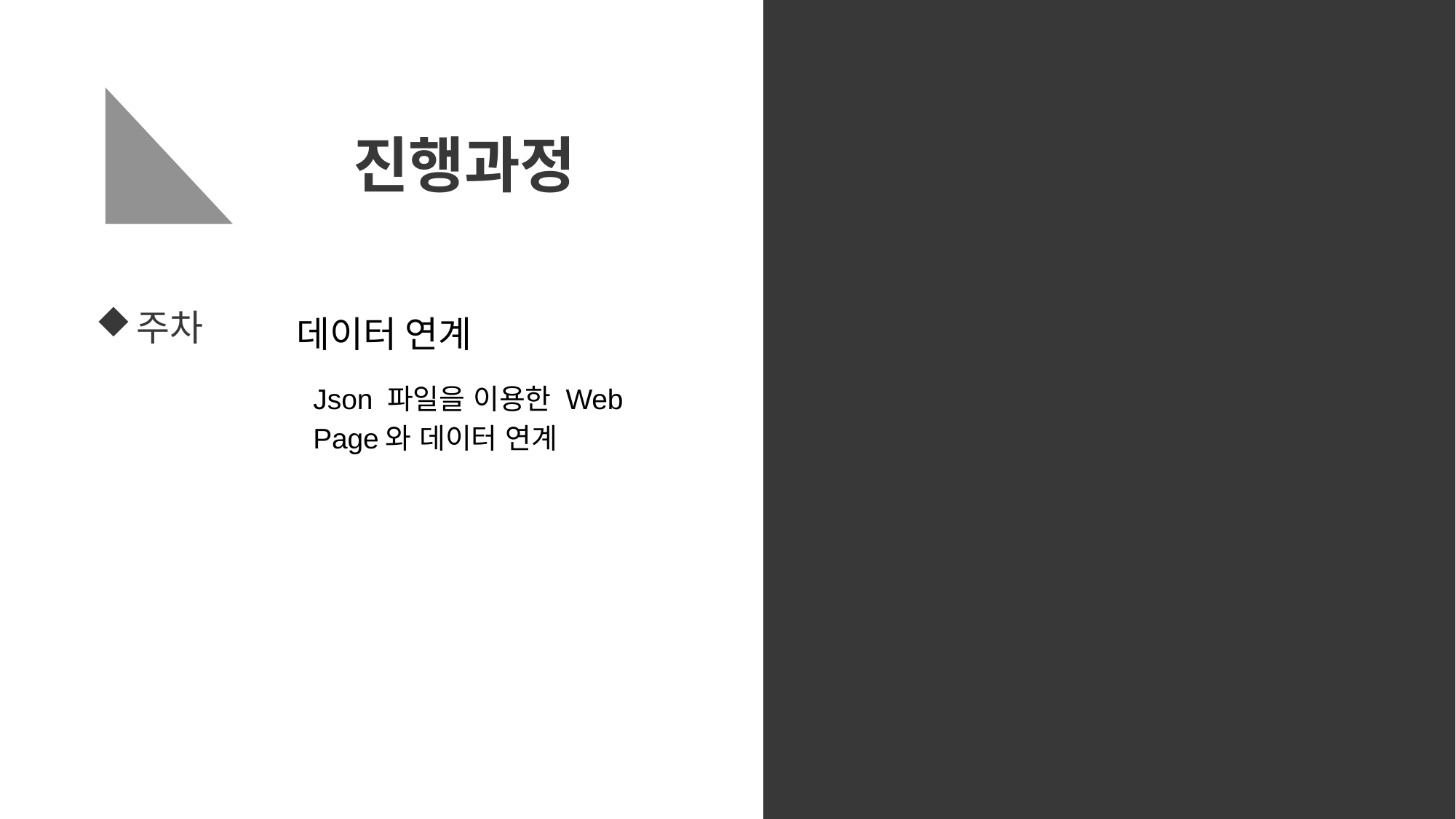

# 진행과정
주차
데이터 연계
Json 파일을 이용한 Web Page와 데이터 연계